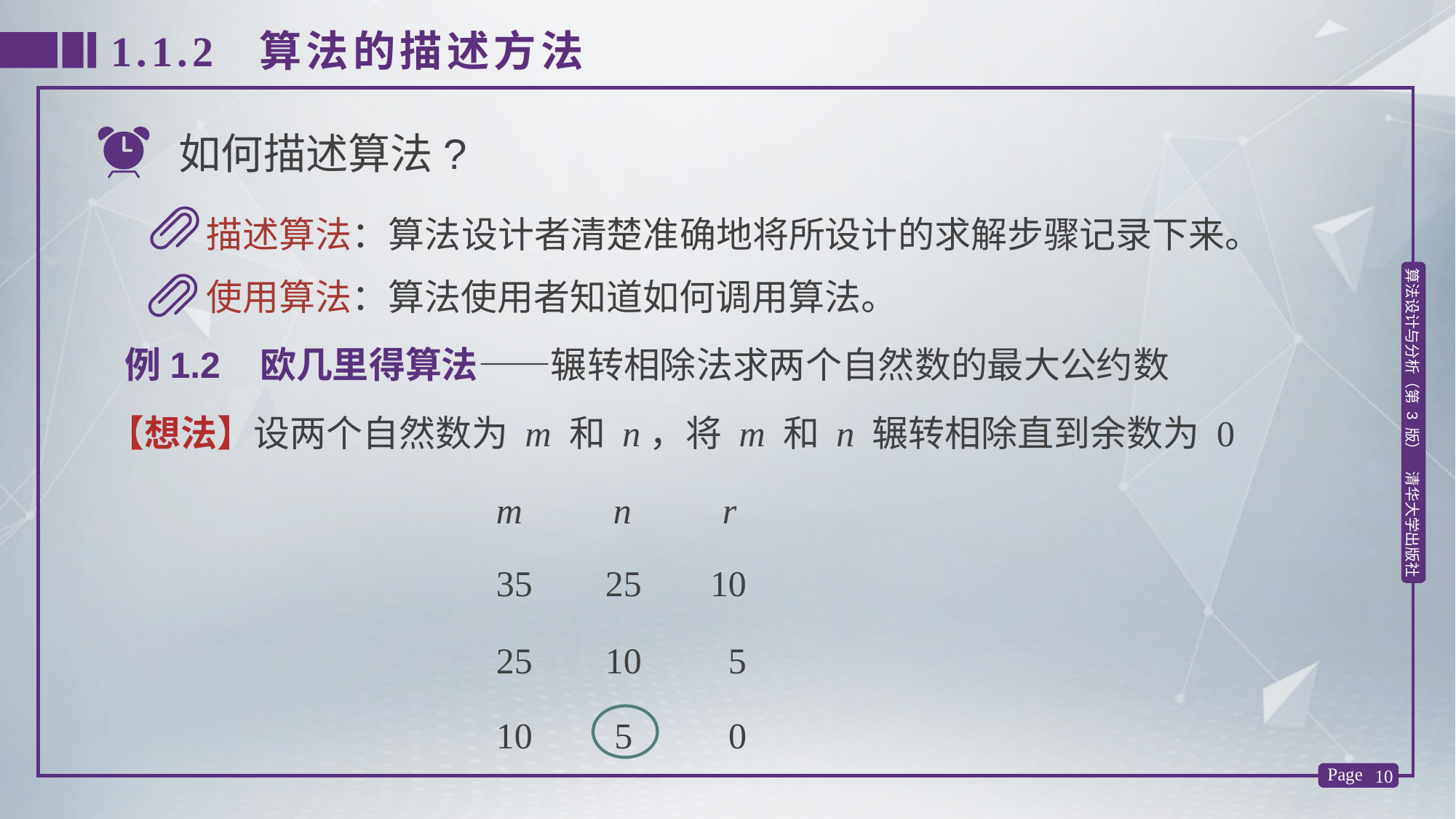

1.1.2  算法的描述方法
如何描述算法?

       描述算法：算法设计者清楚准确地将所设计的求解步骤记录下来。
       使用算法：算法使用者知道如何调用算法。

例1.2   欧几里得算法——辗转相除法求两个自然数的最大公约数
【想法】设两个自然数为 m 和 n，将 m 和 n 辗转相除直到余数为 0
m          n          r
35        25
10
25        10
5
10         5
0

Page  12